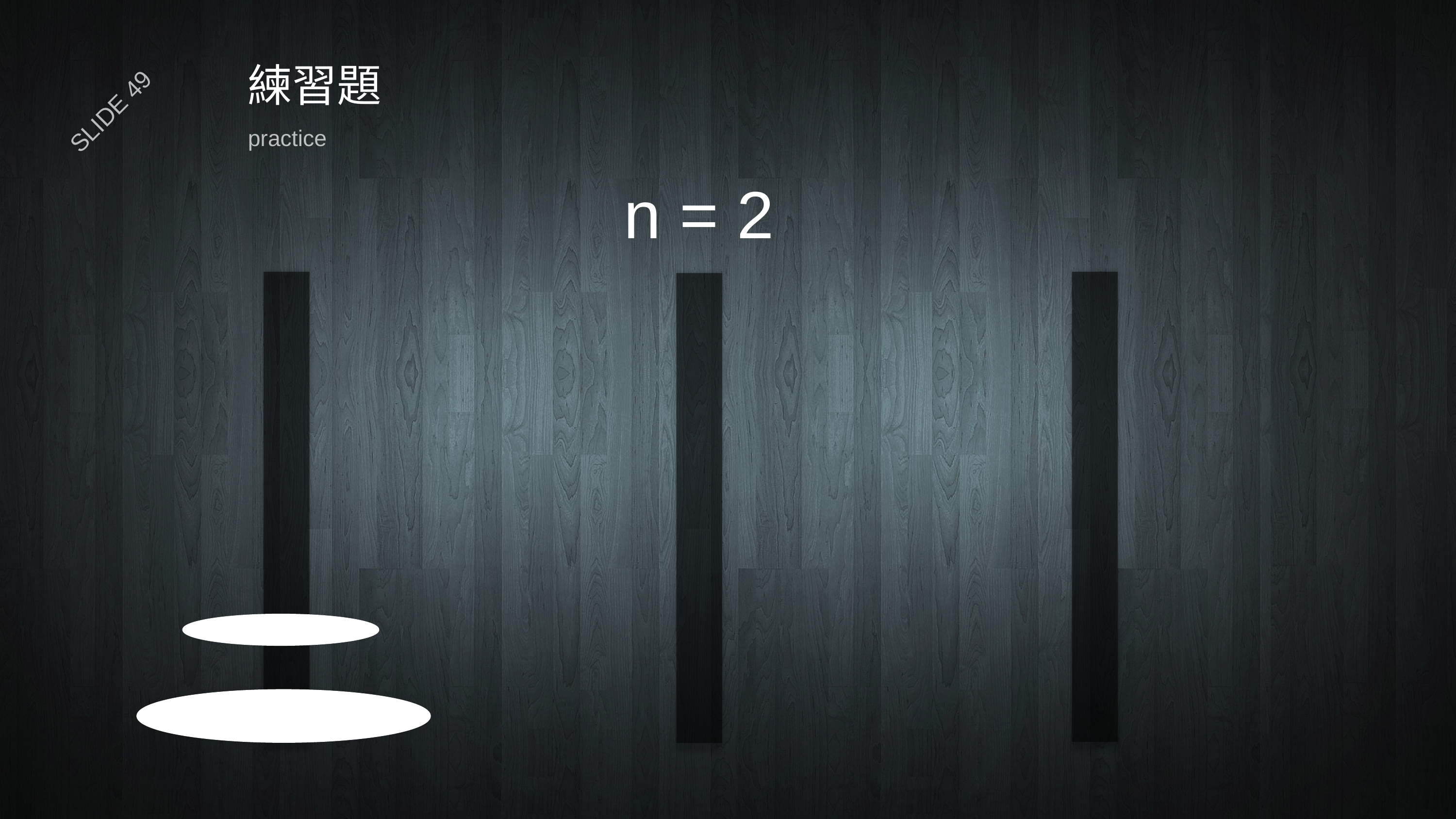

# 練習題
SLIDE 49
practice

n = 2